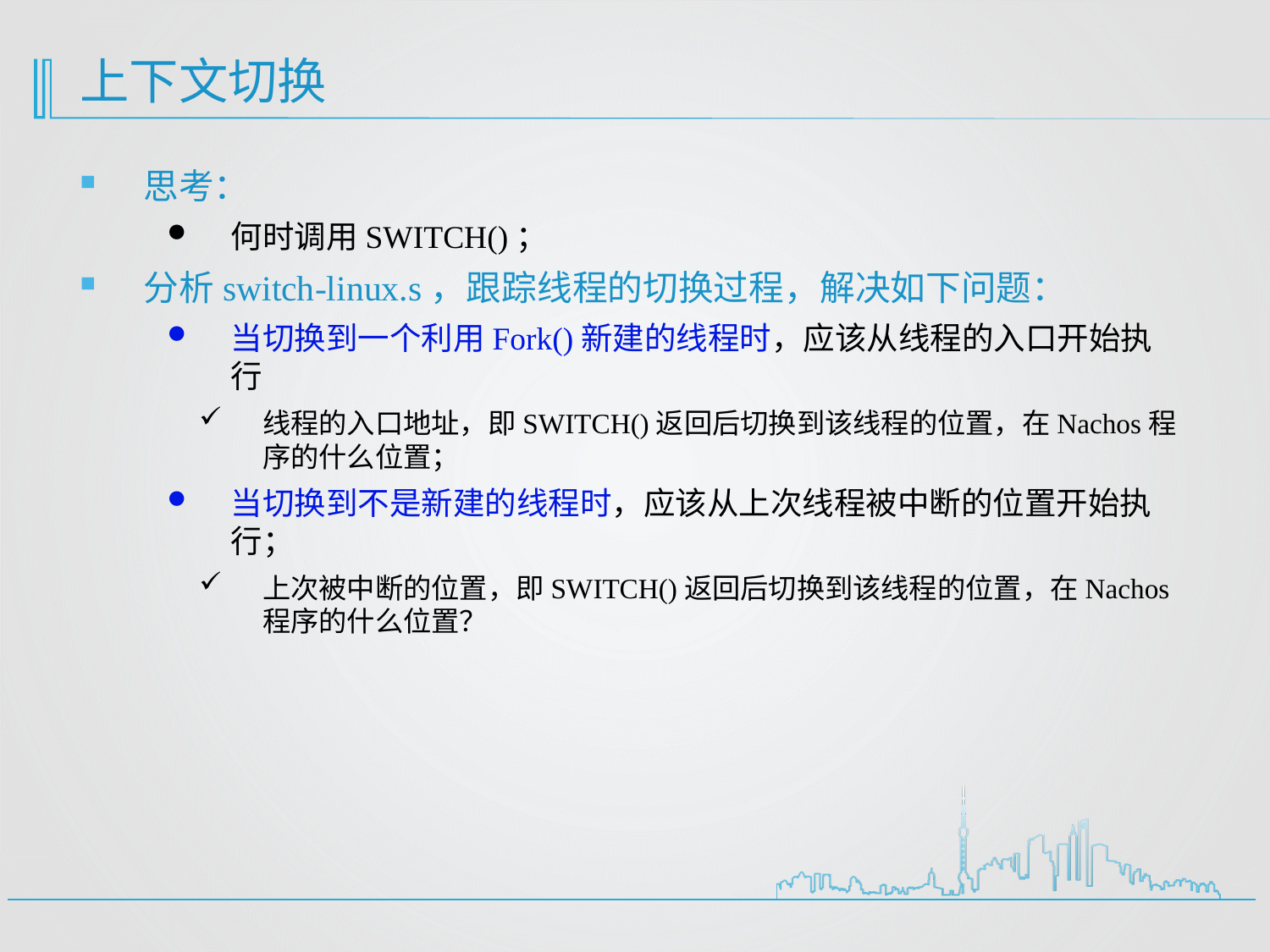

# 上下文切换
思考：
何时调用SWITCH()；
分析switch-linux.s，跟踪线程的切换过程，解决如下问题：
当切换到一个利用Fork()新建的线程时，应该从线程的入口开始执行
线程的入口地址，即SWITCH()返回后切换到该线程的位置，在Nachos程序的什么位置；
当切换到不是新建的线程时，应该从上次线程被中断的位置开始执行；
上次被中断的位置，即SWITCH()返回后切换到该线程的位置，在Nachos程序的什么位置？